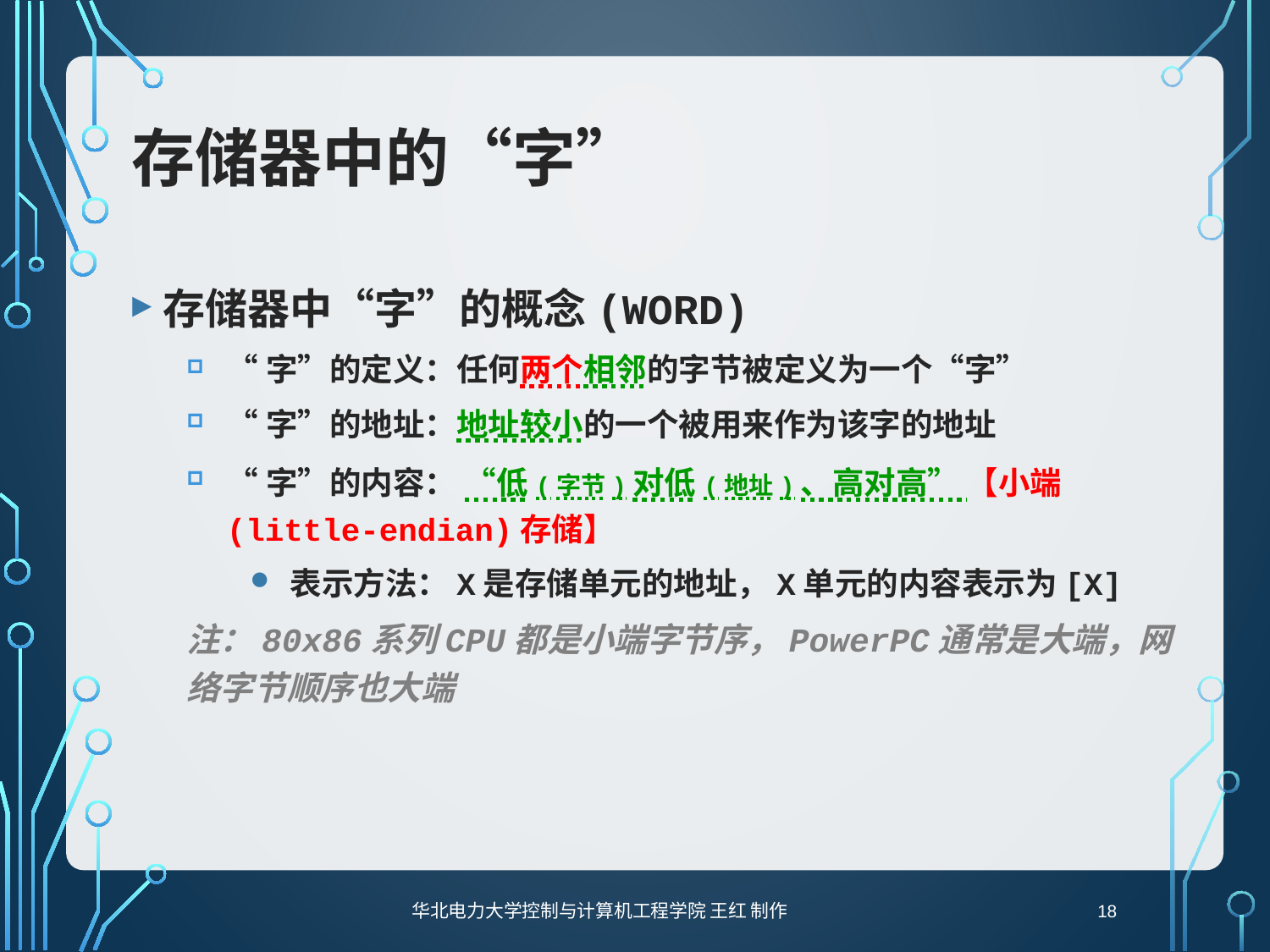

# 存储器中的“字”

存储器中“字”的概念(WORD)
“字”的定义：任何两个相邻的字节被定义为一个“字”
“字”的地址：地址较小的一个被用来作为该字的地址
“字”的内容： “低(字节)对低(地址)、高对高” 【小端(little-endian)存储】
表示方法：X是存储单元的地址，X单元的内容表示为[X]
注：80x86系列CPU都是小端字节序，PowerPC通常是大端，网络字节顺序也大端
18
华北电力大学控制与计算机工程学院 王红 制作